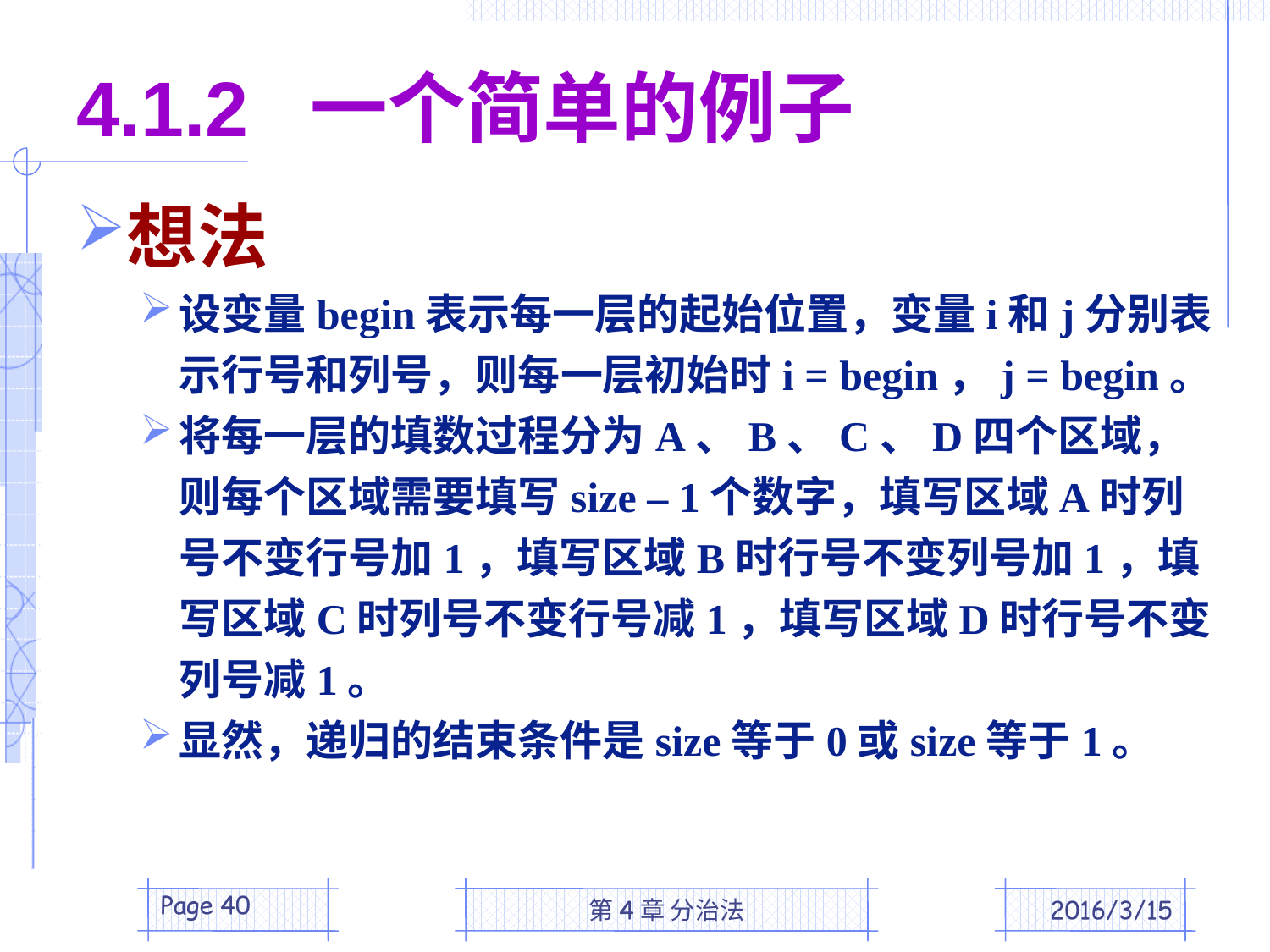

# 4.1.2  一个简单的例子
想法
设变量begin表示每一层的起始位置，变量i和j分别表示行号和列号，则每一层初始时i = begin，j = begin。
将每一层的填数过程分为A、B、C、D四个区域，则每个区域需要填写size – 1个数字，填写区域A时列号不变行号加1，填写区域B时行号不变列号加1，填写区域C时列号不变行号减1，填写区域D时行号不变列号减1。
显然，递归的结束条件是size等于0或size等于1。
Page 40
第4章 分治法
2016/3/15